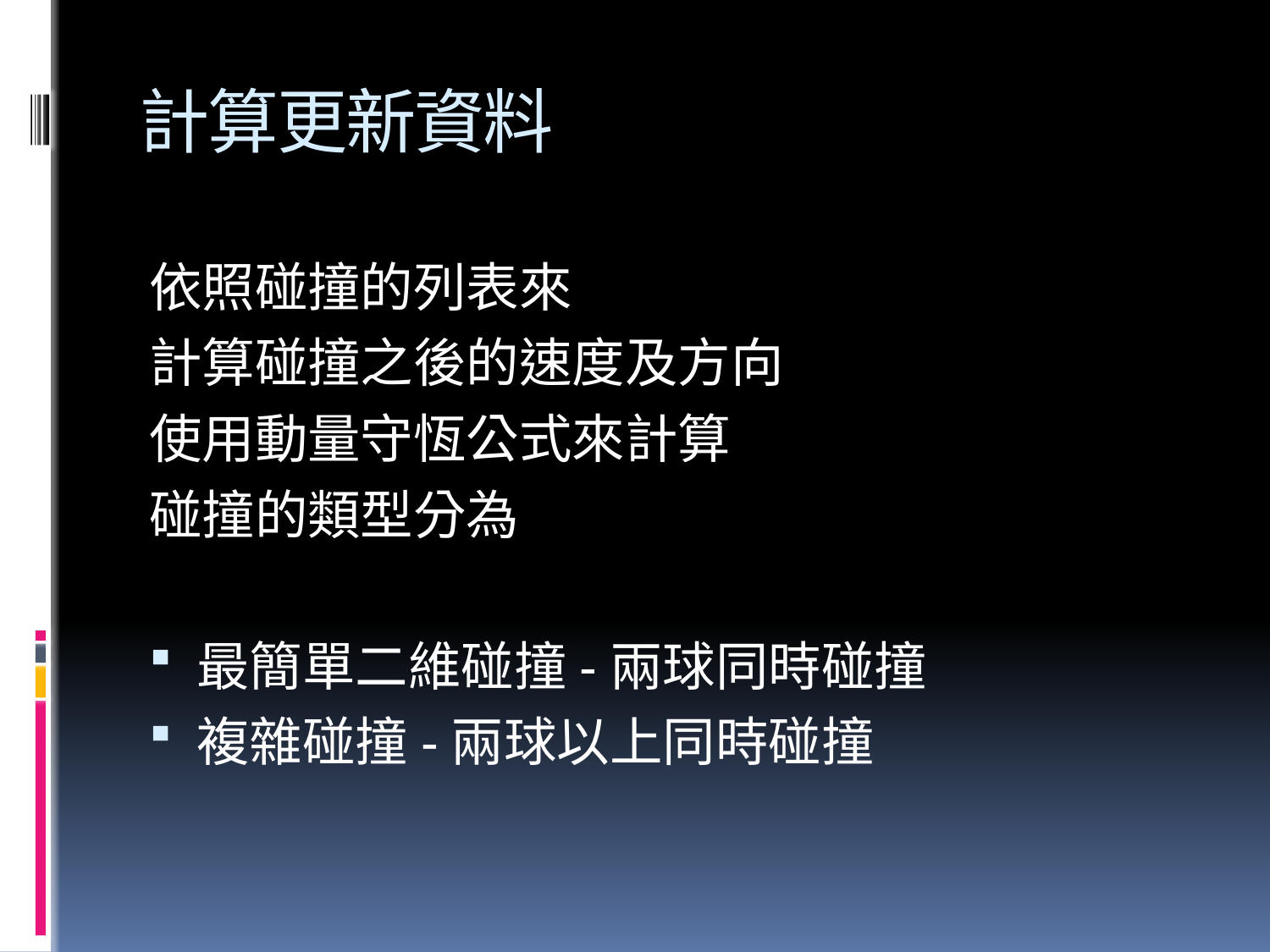

# 計算更新資料
依照碰撞的列表來
計算碰撞之後的速度及方向
使用動量守恆公式來計算
碰撞的類型分為

最簡單二維碰撞-兩球同時碰撞
複雜碰撞-兩球以上同時碰撞